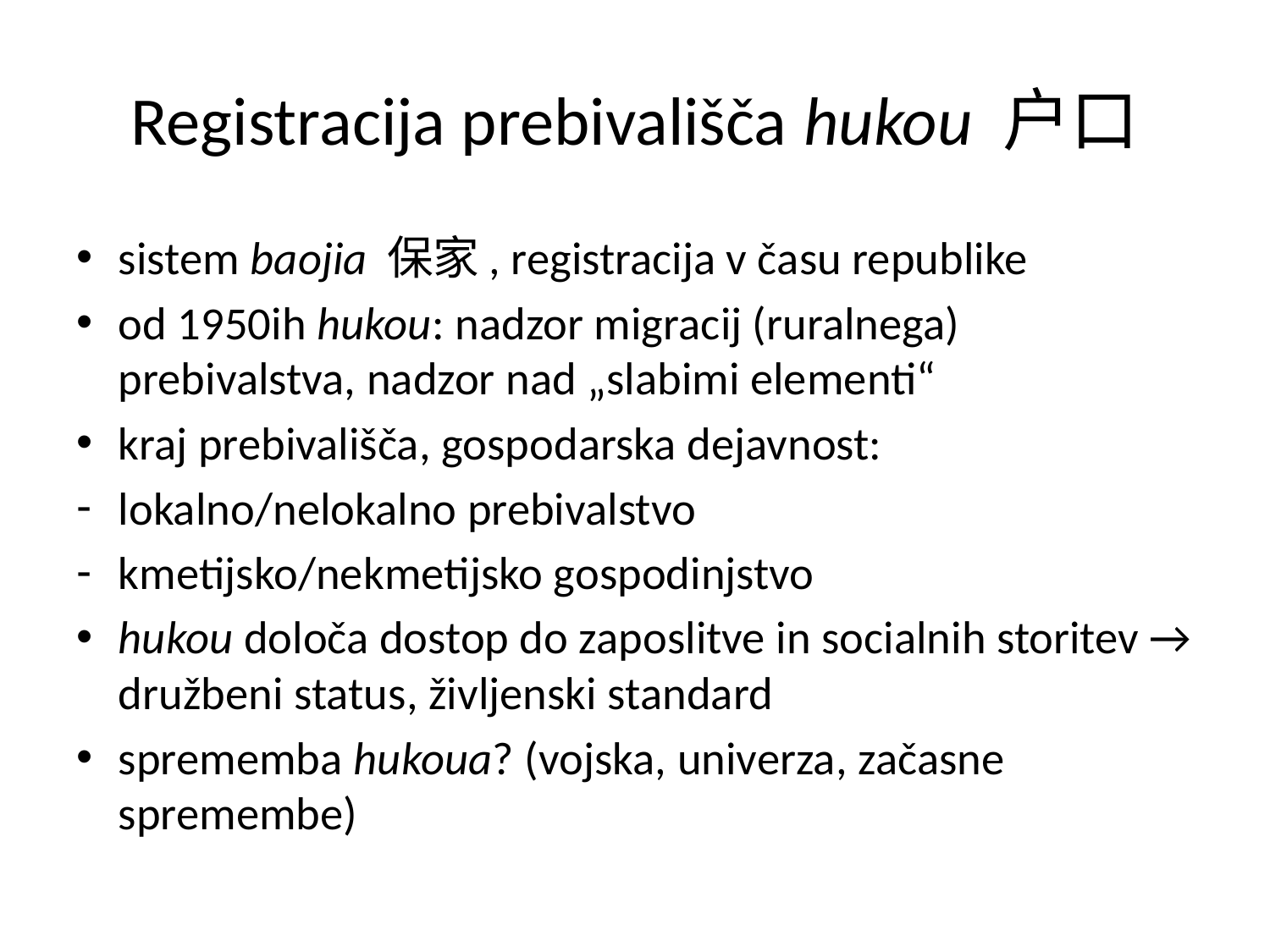

# Registracija prebivališča hukou 户口
sistem baojia 保家, registracija v času republike
od 1950ih hukou: nadzor migracij (ruralnega) prebivalstva, nadzor nad „slabimi elementi“
kraj prebivališča, gospodarska dejavnost:
lokalno/nelokalno prebivalstvo
kmetijsko/nekmetijsko gospodinjstvo
hukou določa dostop do zaposlitve in socialnih storitev → družbeni status, življenski standard
sprememba hukoua? (vojska, univerza, začasne spremembe)